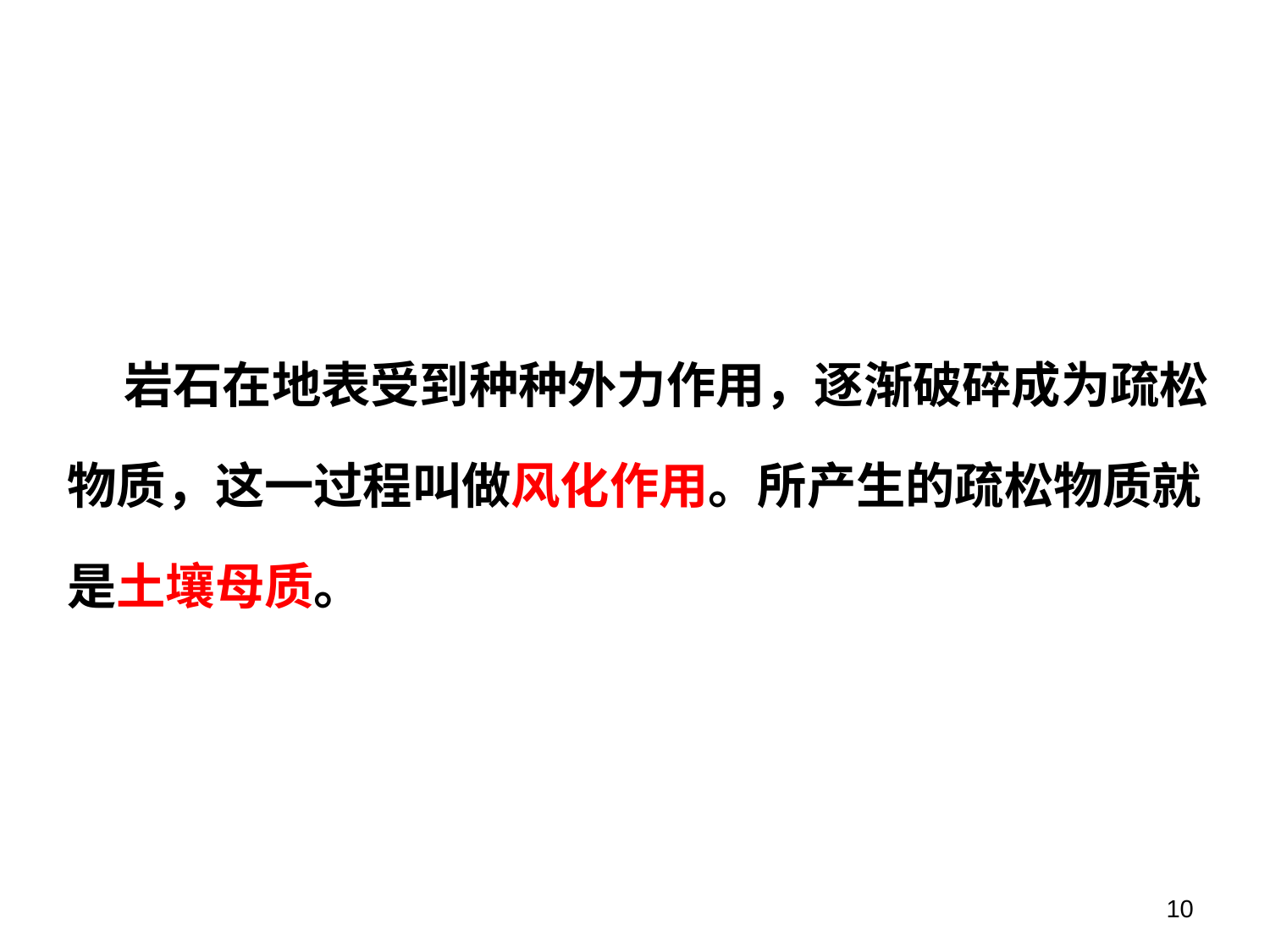

岩石在地表受到种种外力作用，逐渐破碎成为疏松物质，这一过程叫做风化作用。所产生的疏松物质就是土壤母质。
10